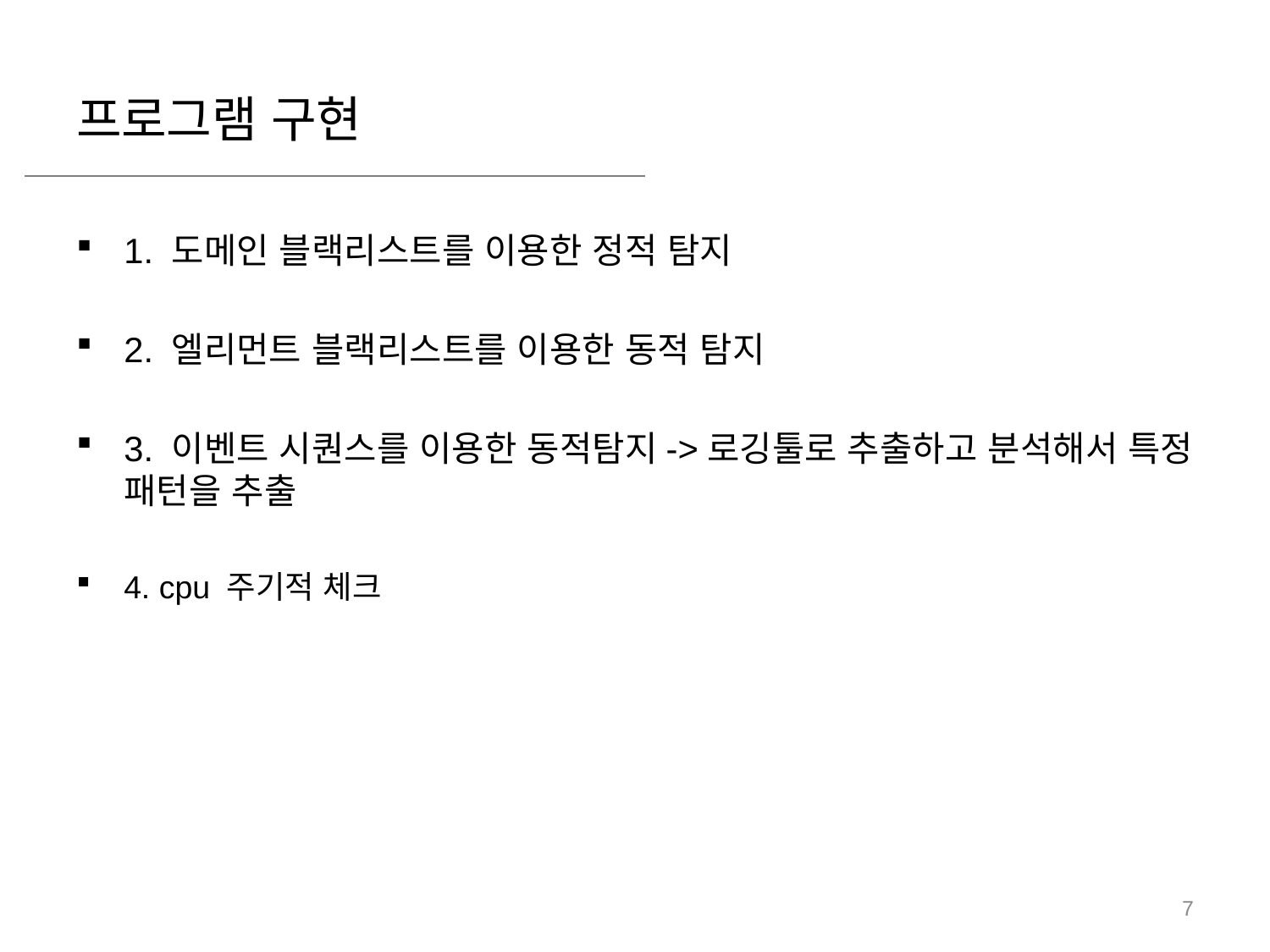

# 프로그램 구현
1. 도메인 블랙리스트를 이용한 정적 탐지

2. 엘리먼트 블랙리스트를 이용한 동적 탐지

3. 이벤트 시퀀스를 이용한 동적탐지->로깅툴로 추출하고 분석해서 특정 패턴을 추출

4. cpu 주기적 체크

7